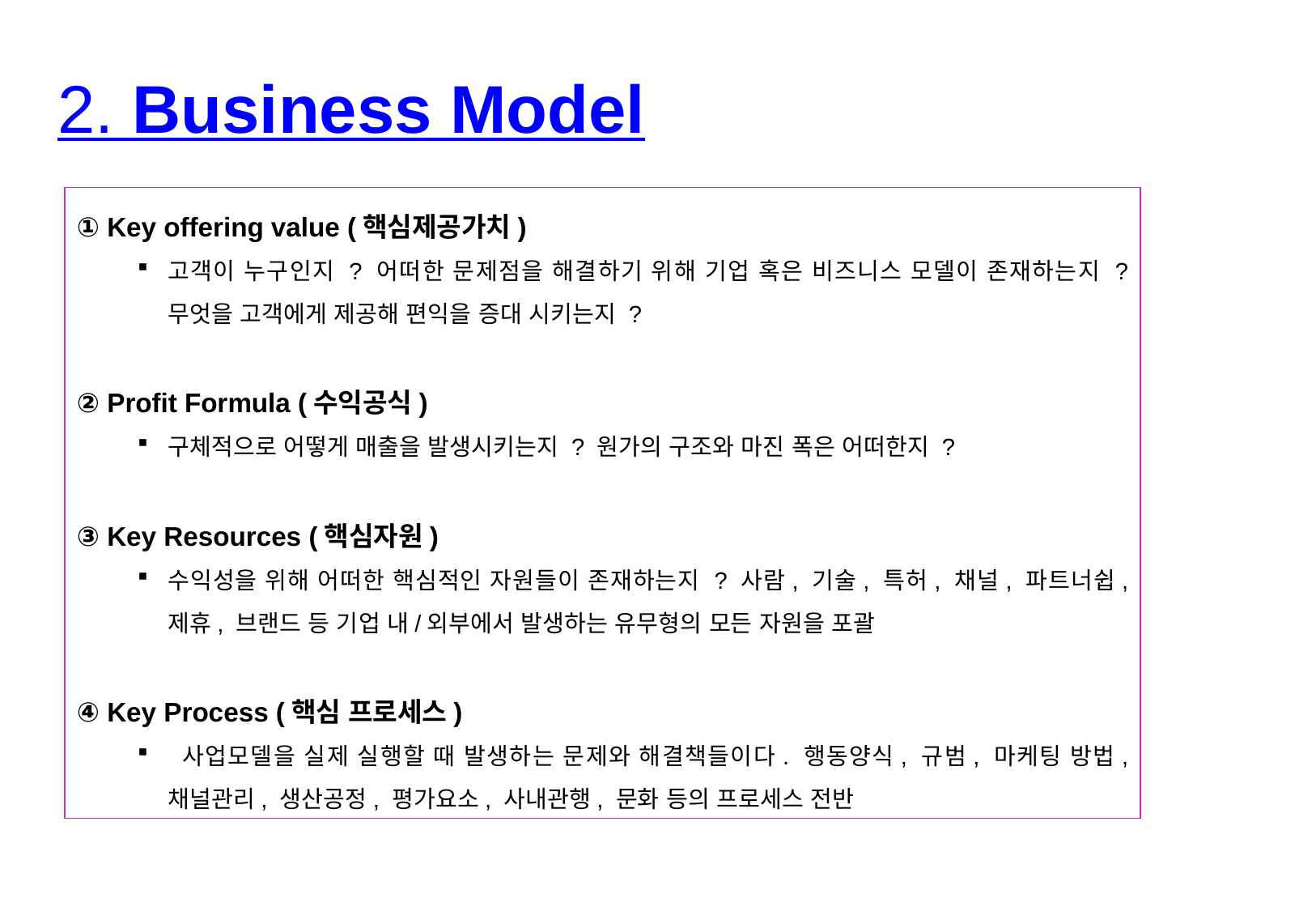

2. Business Model
Key offering value (핵심제공가치)
고객이 누구인지 ? 어떠한 문제점을 해결하기 위해 기업 혹은 비즈니스 모델이 존재하는지 ? 무엇을 고객에게 제공해 편익을 증대 시키는지 ?

Profit Formula (수익공식)
구체적으로 어떻게 매출을 발생시키는지 ? 원가의 구조와 마진 폭은 어떠한지 ?

Key Resources (핵심자원)
수익성을 위해 어떠한 핵심적인 자원들이 존재하는지 ? 사람, 기술, 특허, 채널, 파트너쉽, 제휴, 브랜드 등 기업 내/외부에서 발생하는 유무형의 모든 자원을 포괄

Key Process (핵심 프로세스)
 사업모델을 실제 실행할 때 발생하는 문제와 해결책들이다. 행동양식, 규범, 마케팅 방법, 채널관리, 생산공정, 평가요소, 사내관행, 문화 등의 프로세스 전반